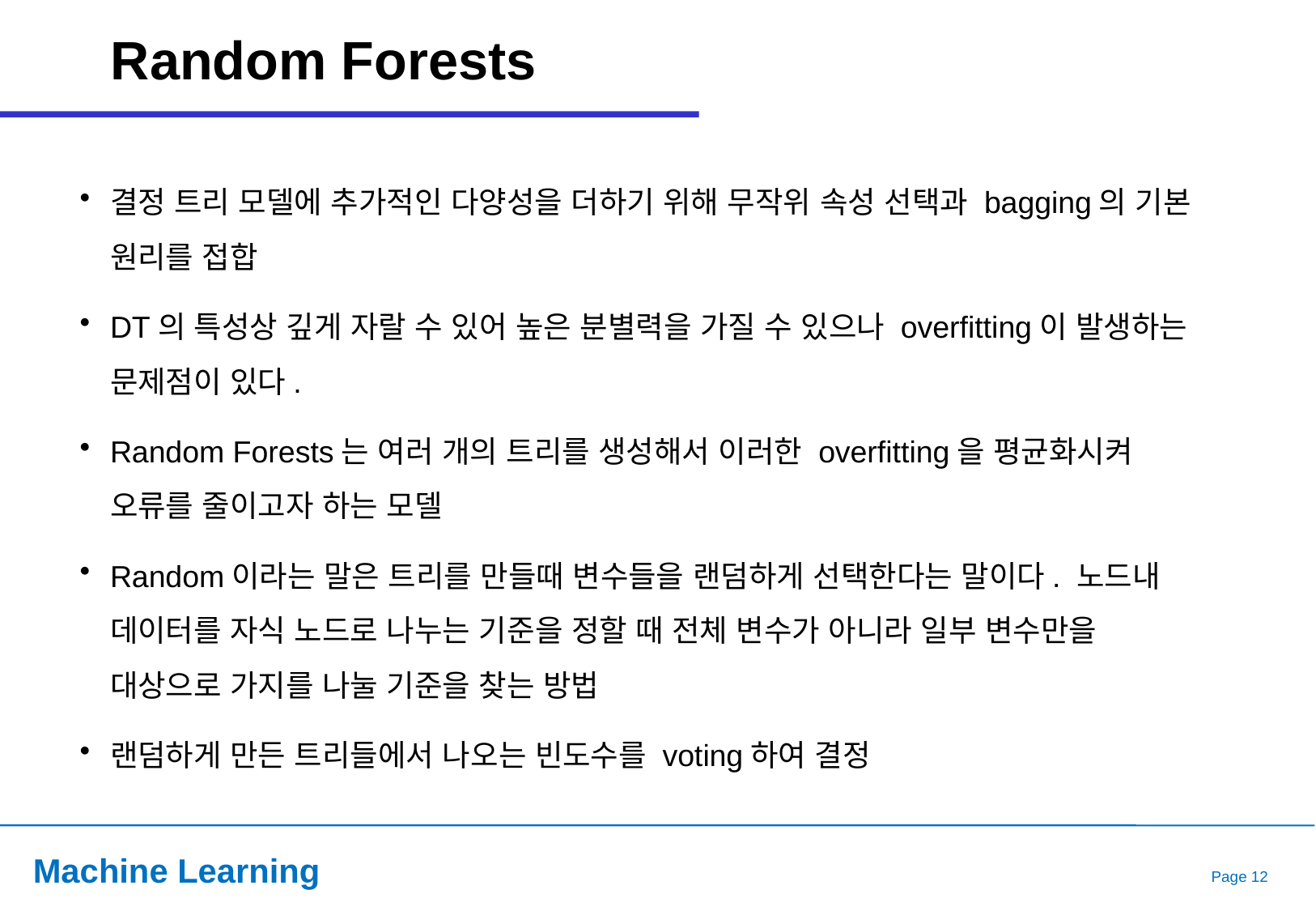

# Random Forests
결정 트리 모델에 추가적인 다양성을 더하기 위해 무작위 속성 선택과 bagging의 기본 원리를 접합
DT의 특성상 깊게 자랄 수 있어 높은 분별력을 가질 수 있으나 overfitting이 발생하는 문제점이 있다.
Random Forests는 여러 개의 트리를 생성해서 이러한 overfitting을 평균화시켜 오류를 줄이고자 하는 모델
Random이라는 말은 트리를 만들때 변수들을 랜덤하게 선택한다는 말이다. 노드내 데이터를 자식 노드로 나누는 기준을 정할 때 전체 변수가 아니라 일부 변수만을 대상으로 가지를 나눌 기준을 찾는 방법
랜덤하게 만든 트리들에서 나오는 빈도수를 voting하여 결정

Page 12